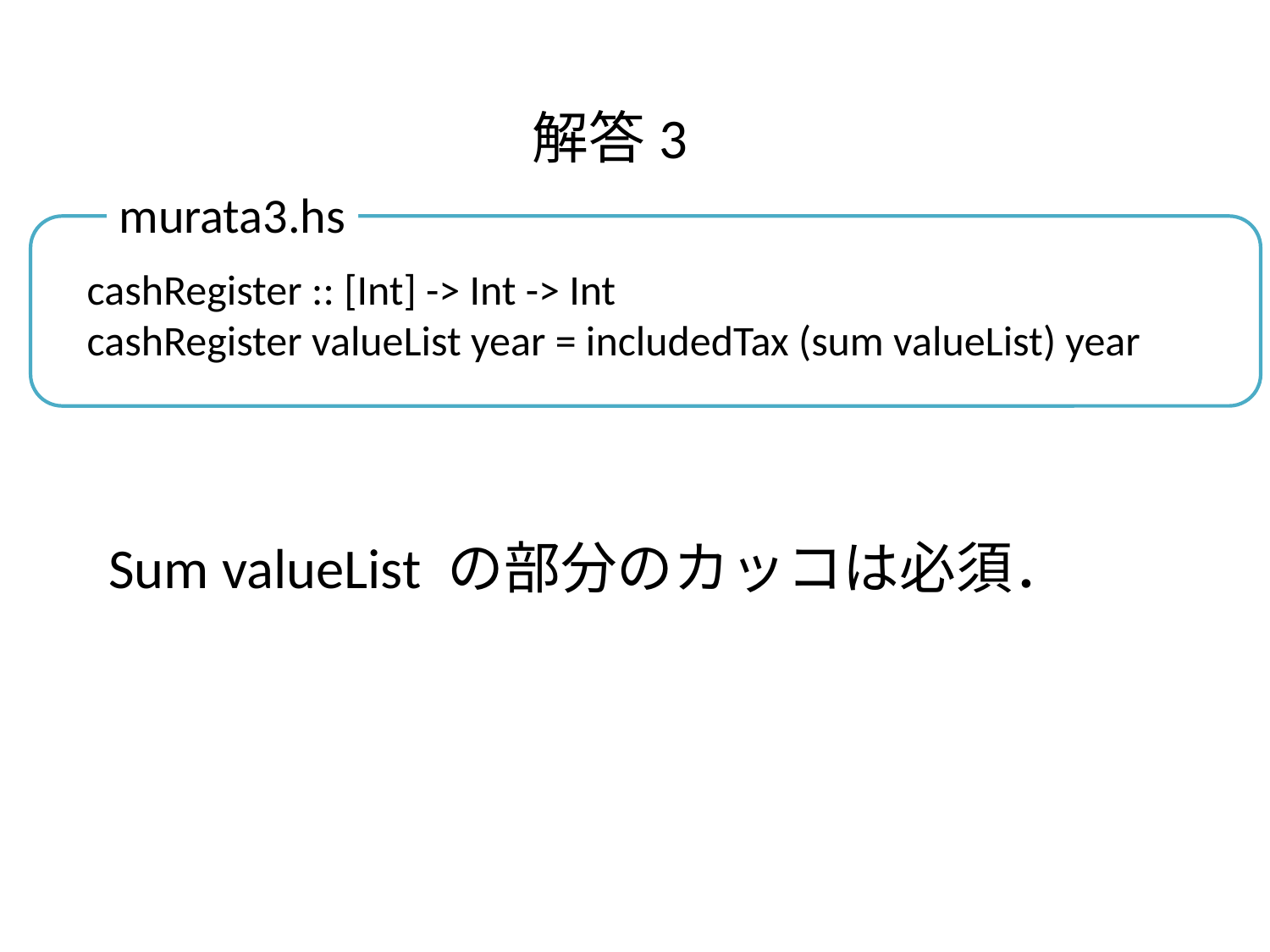

解答3
murata3.hs

cashRegister :: [Int] -> Int -> Int
cashRegister valueList year = includedTax (sum valueList) year
Sum valueList の部分のカッコは必須．